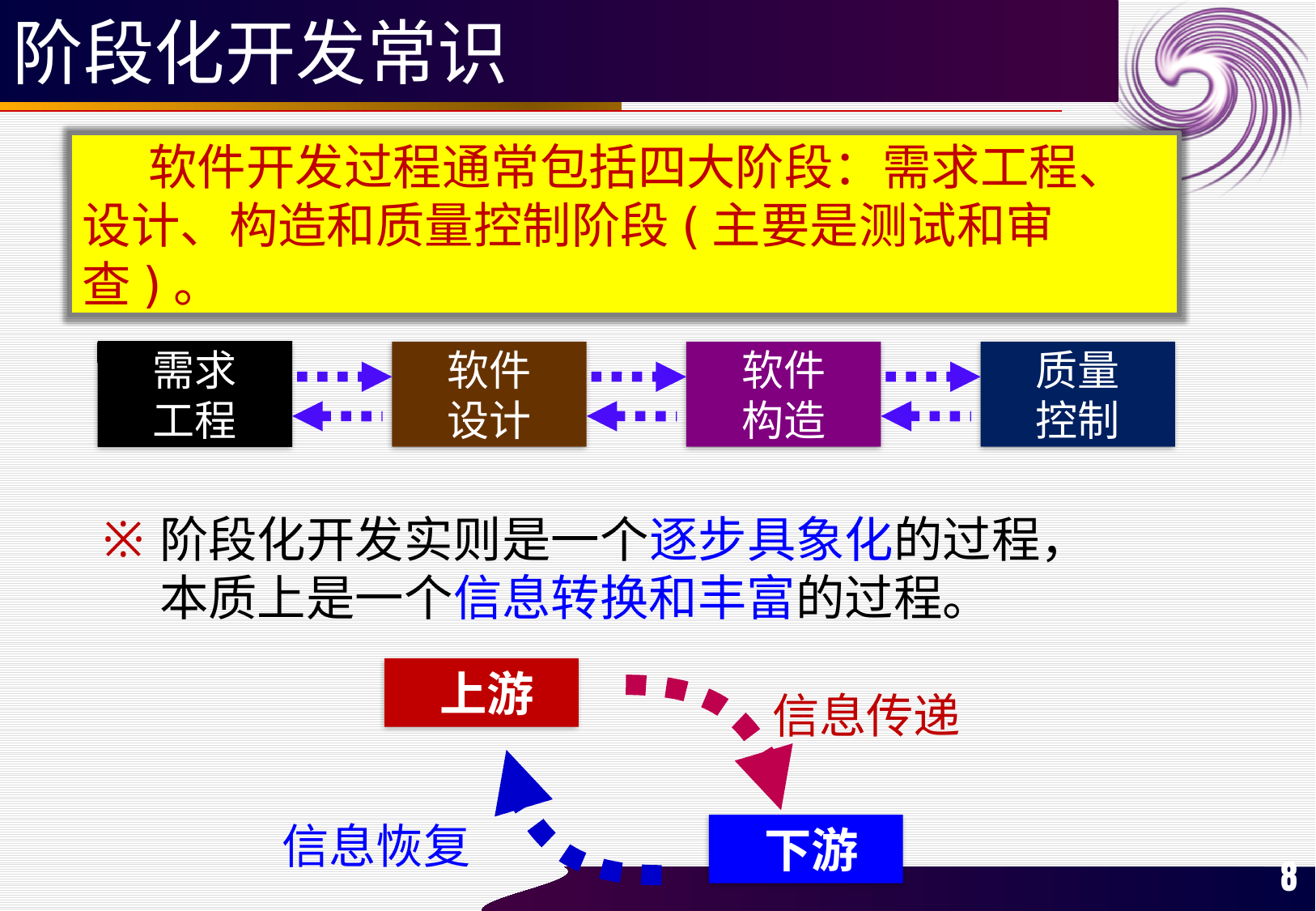

# 阶段化开发常识
     软件开发过程通常包括四大阶段：需求工程、
设计、构造和质量控制阶段(主要是测试和审查)。
需求
工程
软件
设计
软件
构造
质量
控制
阶段化开发实则是一个逐步具象化的过程，
本质上是一个信息转换和丰富的过程。
   上游
信息传递

信息恢复
   下游
8